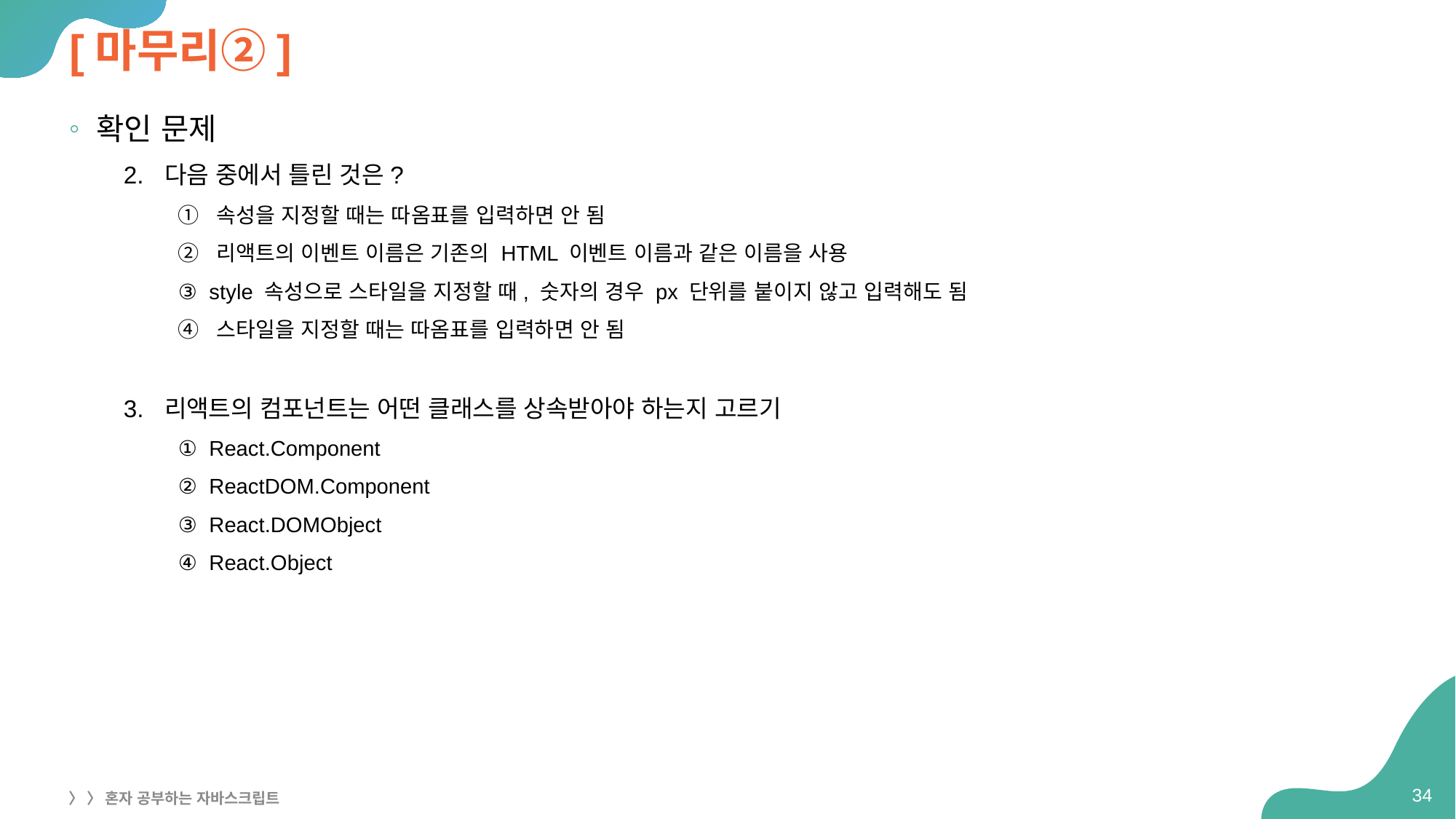

# [마무리②]
확인 문제
다음 중에서 틀린 것은?
①  속성을 지정할 때는 따옴표를 입력하면 안 됨
②  리액트의 이벤트 이름은 기존의 HTML 이벤트 이름과 같은 이름을 사용
③  style 속성으로 스타일을 지정할 때, 숫자의 경우 px 단위를 붙이지 않고 입력해도 됨
④  스타일을 지정할 때는 따옴표를 입력하면 안 됨

리액트의 컴포넌트는 어떤 클래스를 상속받아야 하는지 고르기
①  React.Component
②  ReactDOM.Component
③  React.DOMObject
④  React.Object
34
〉 〉 혼자 공부하는 자바스크립트